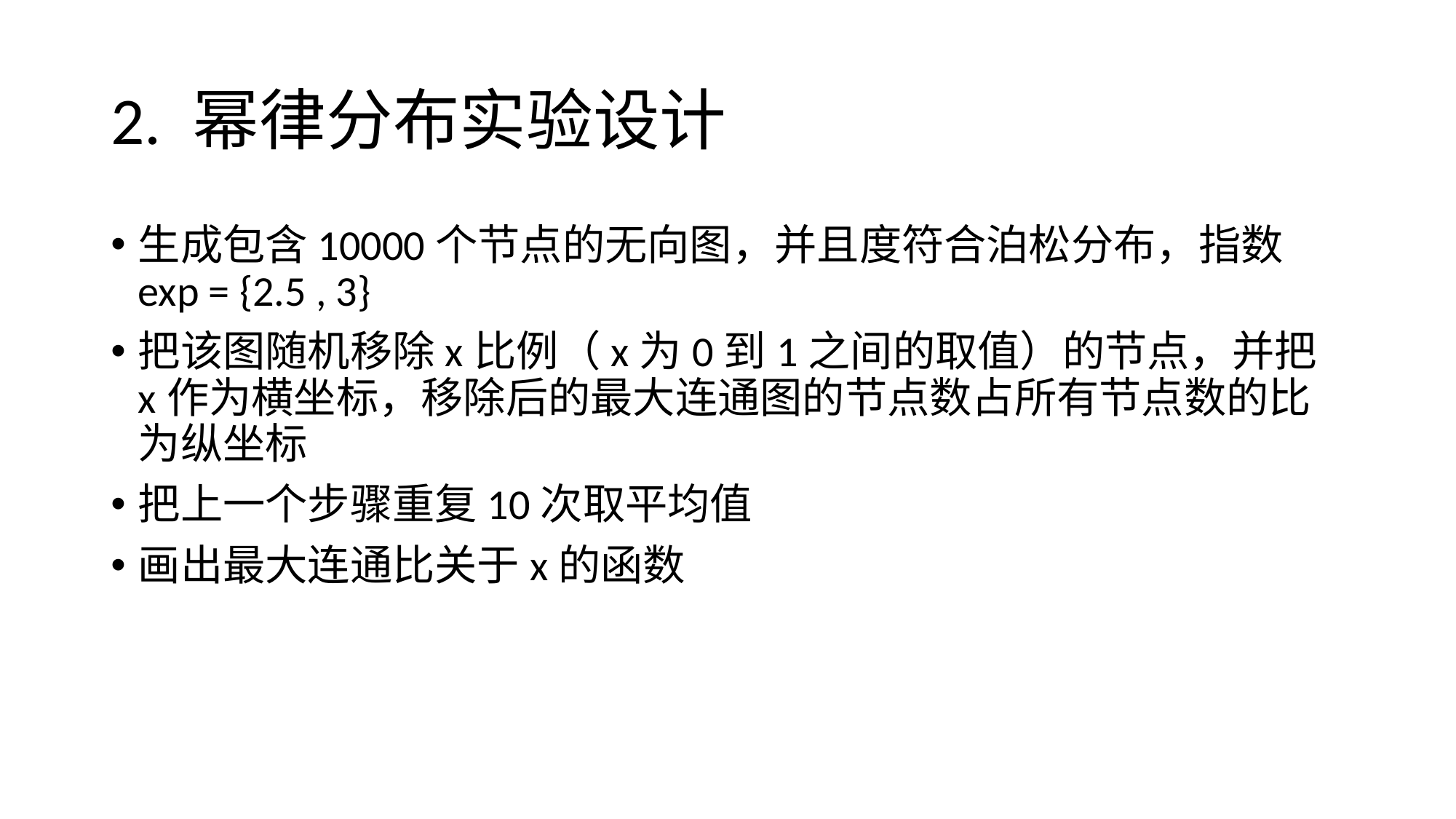

# 2. 幂律分布实验设计
生成包含10000个节点的无向图，并且度符合泊松分布，指数exp = {2.5 , 3}
把该图随机移除x比例（x为0到1之间的取值）的节点，并把x作为横坐标，移除后的最大连通图的节点数占所有节点数的比为纵坐标
把上一个步骤重复10次取平均值
画出最大连通比关于x的函数